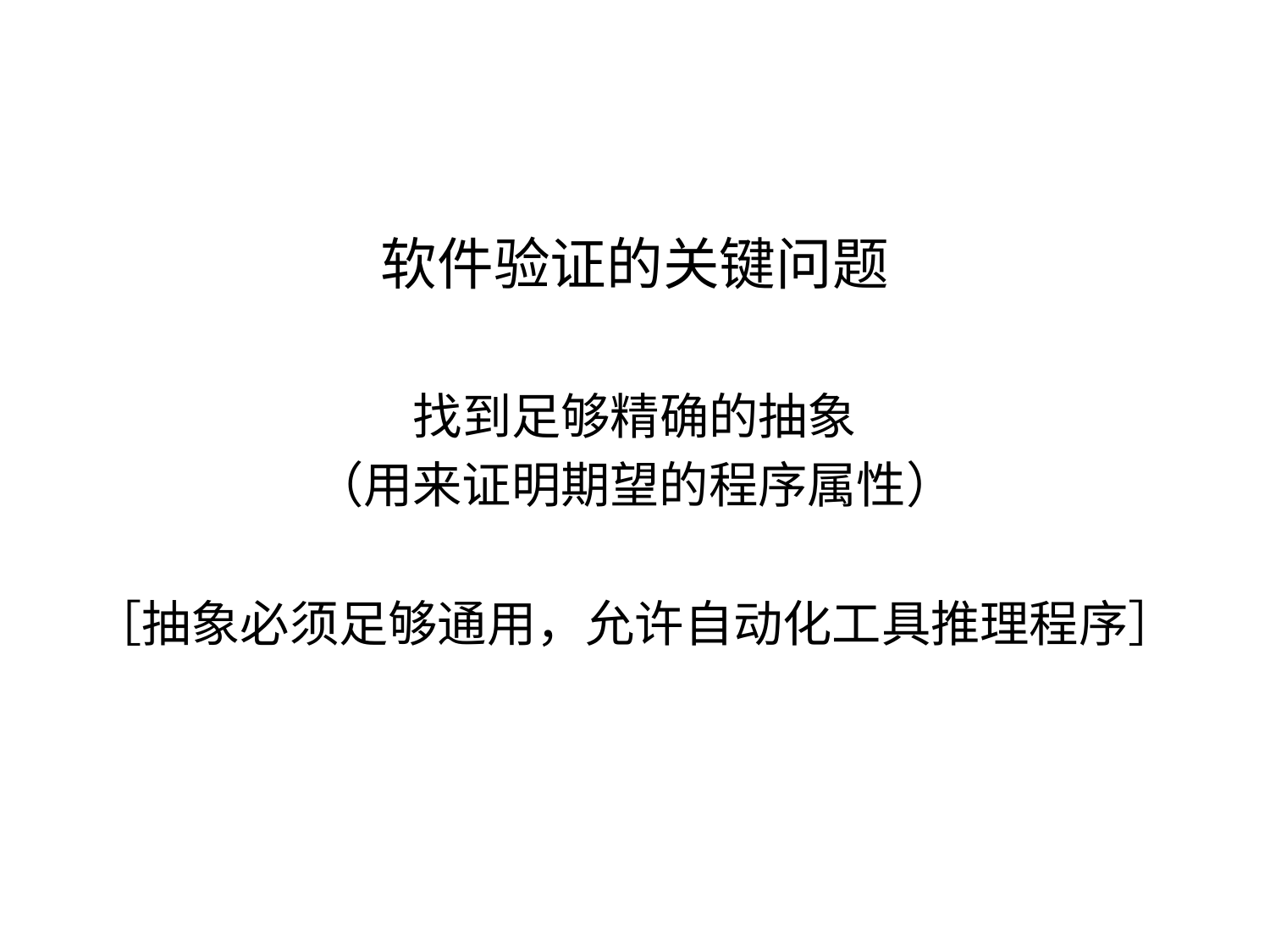

#
软件验证的关键问题

找到足够精确的抽象
（用来证明期望的程序属性）

［抽象必须足够通用，允许自动化工具推理程序］